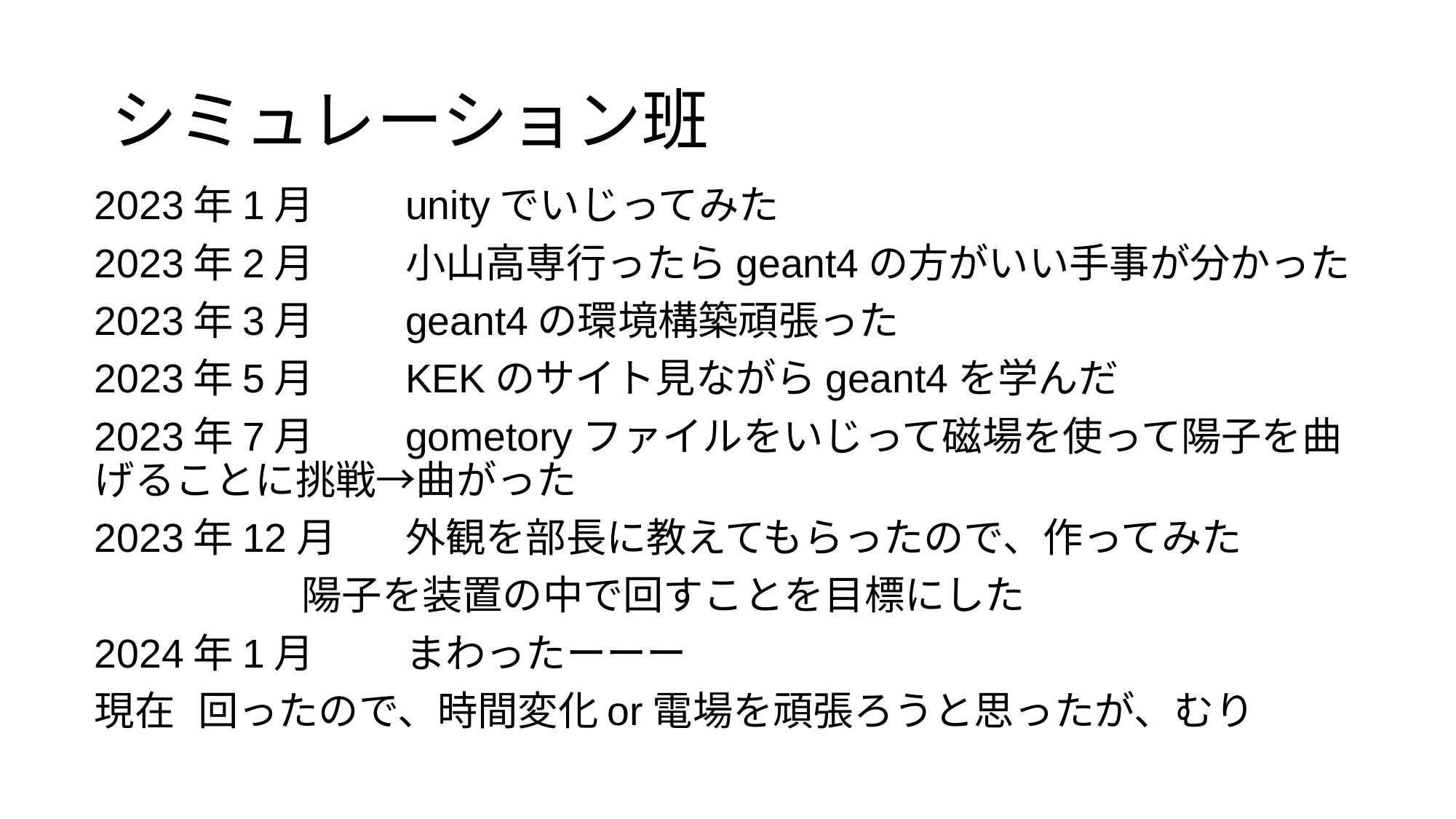

# シミュレーション班
2023年1月	unityでいじってみた
2023年2月	小山高専行ったらgeant4の方がいい手事が分かった
2023年3月	geant4の環境構築頑張った
2023年5月	KEKのサイト見ながらgeant4を学んだ
2023年7月	gometoryファイルをいじって磁場を使って陽子を曲げることに挑戦→曲がった
2023年12月	外観を部長に教えてもらったので、作ってみた
		陽子を装置の中で回すことを目標にした
2024年1月	まわったーーー
現在	回ったので、時間変化or電場を頑張ろうと思ったが、むり